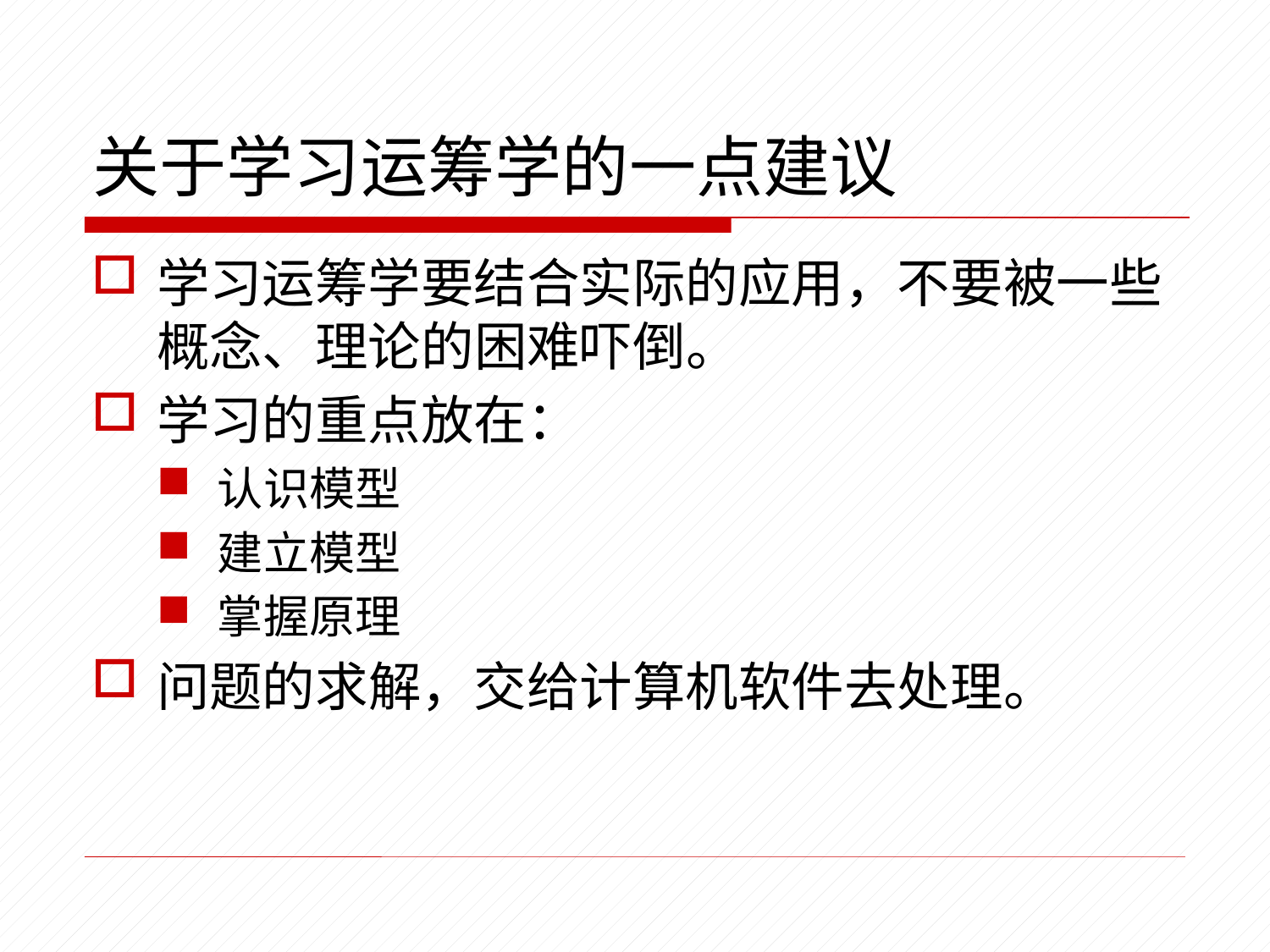

# 关于学习运筹学的一点建议
学习运筹学要结合实际的应用，不要被一些概念、理论的困难吓倒。
学习的重点放在：
认识模型
建立模型
掌握原理
问题的求解，交给计算机软件去处理。